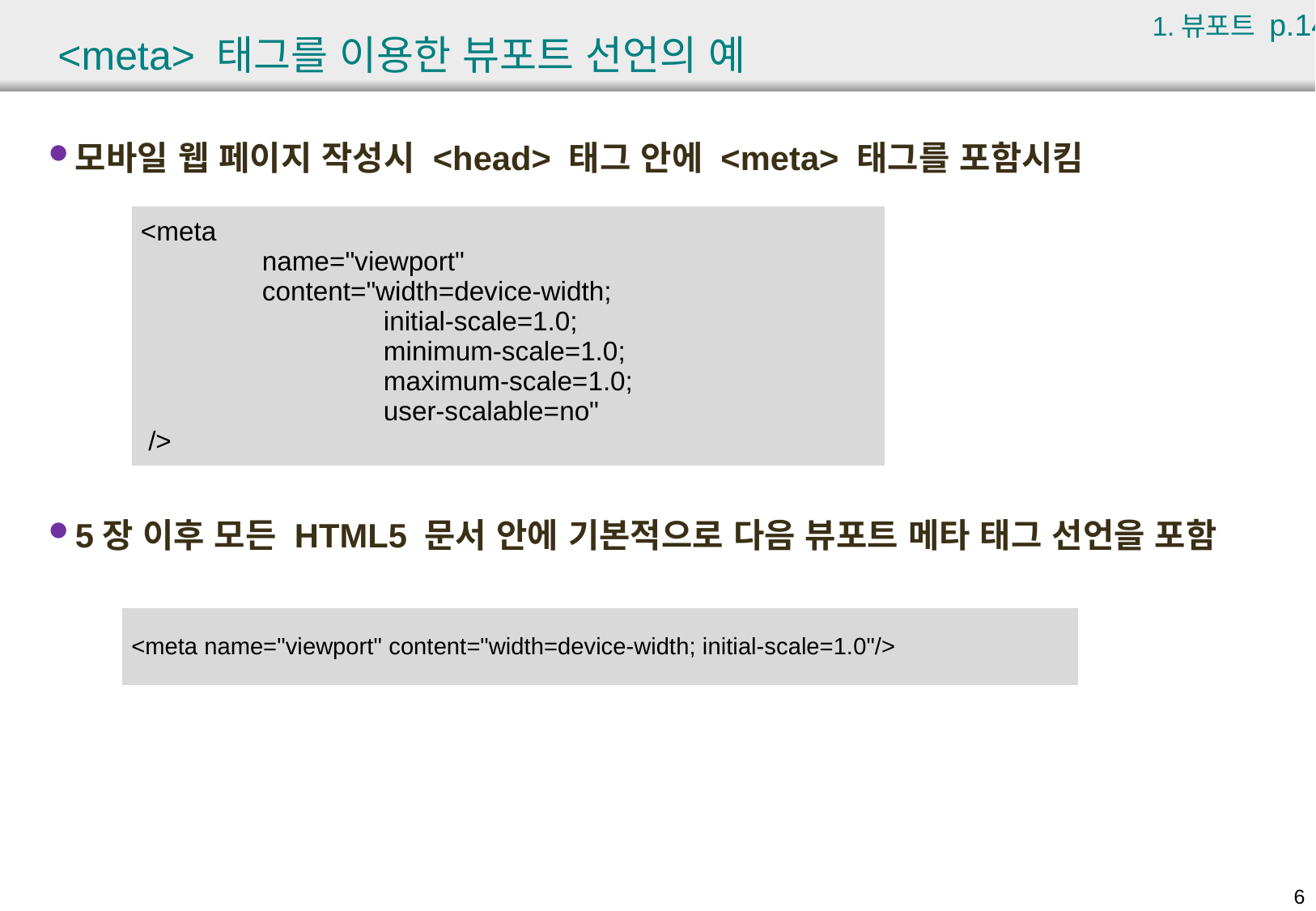

1.뷰포트 p.142
# <meta> 태그를 이용한 뷰포트 선언의 예
모바일 웹 페이지 작성시 <head> 태그 안에 <meta> 태그를 포함시킴

5장 이후 모든 HTML5 문서 안에 기본적으로 다음 뷰포트 메타 태그 선언을 포함
| <meta name="viewport" content="width=device-width; initial-scale=1.0; minimum-scale=1.0; maximum-scale=1.0; user-scalable=no" /> |
| --- |
| <meta name="viewport" content="width=device-width; initial-scale=1.0"/> |
| --- |